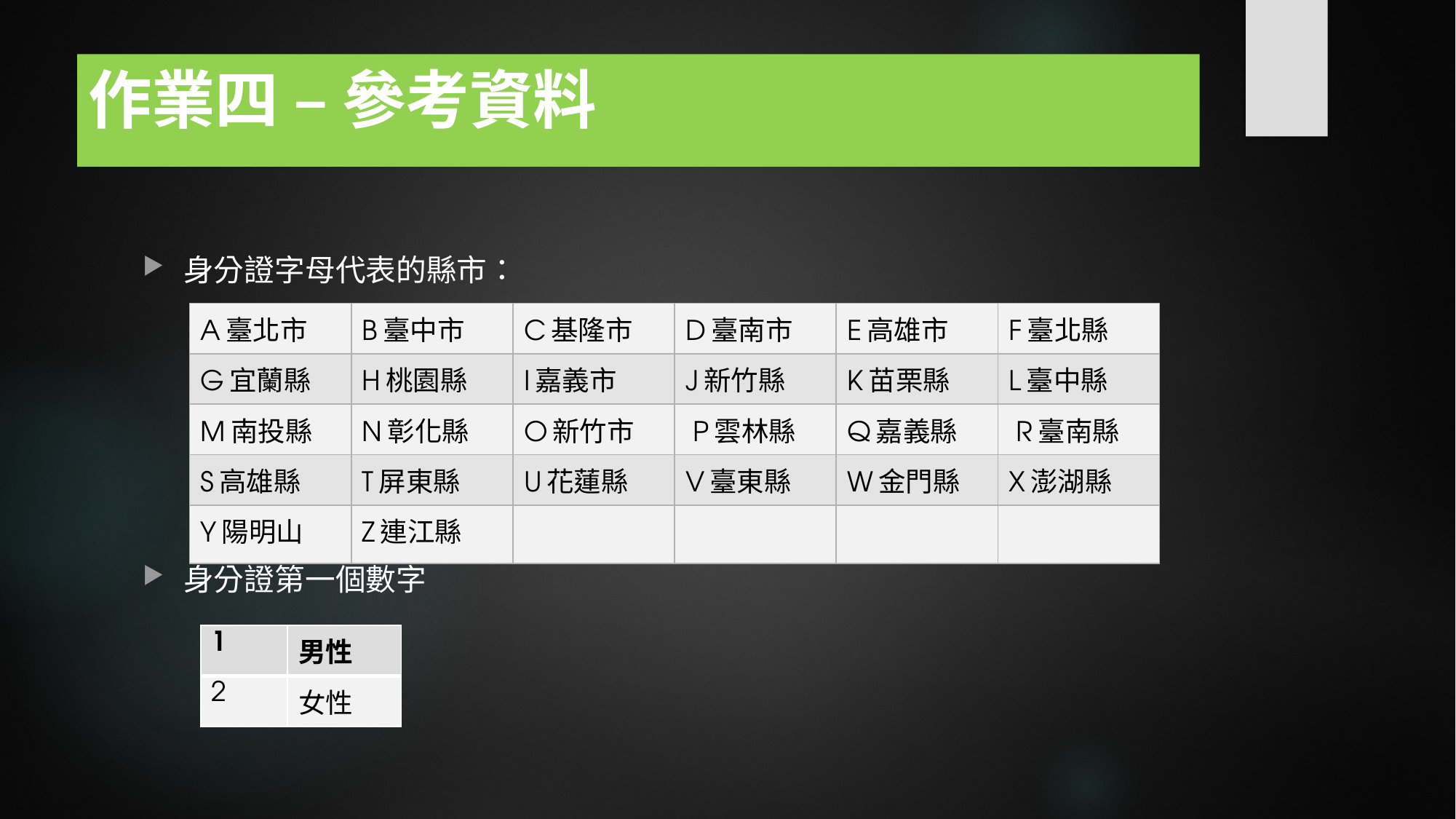

# 作業四 – 參考資料
身分證字母代表的縣市：

身分證第一個數字

| A臺北市 | B臺中市 | C基隆市 | D臺南市 | E高雄市 | F臺北縣 |
| --- | --- | --- | --- | --- | --- |
| G宜蘭縣 | H桃園縣 | I嘉義市 | J新竹縣 | K苗栗縣 | L臺中縣 |
| M南投縣 | N彰化縣 | O新竹市 | P雲林縣 | Q嘉義縣 | R臺南縣 |
| S高雄縣 | T屏東縣 | U花蓮縣 | V臺東縣 | W金門縣 | X澎湖縣 |
| Y陽明山 | Z連江縣 |  |  |  |  |
| 1 | 男性 |
| --- | --- |
| 2 | 女性 |